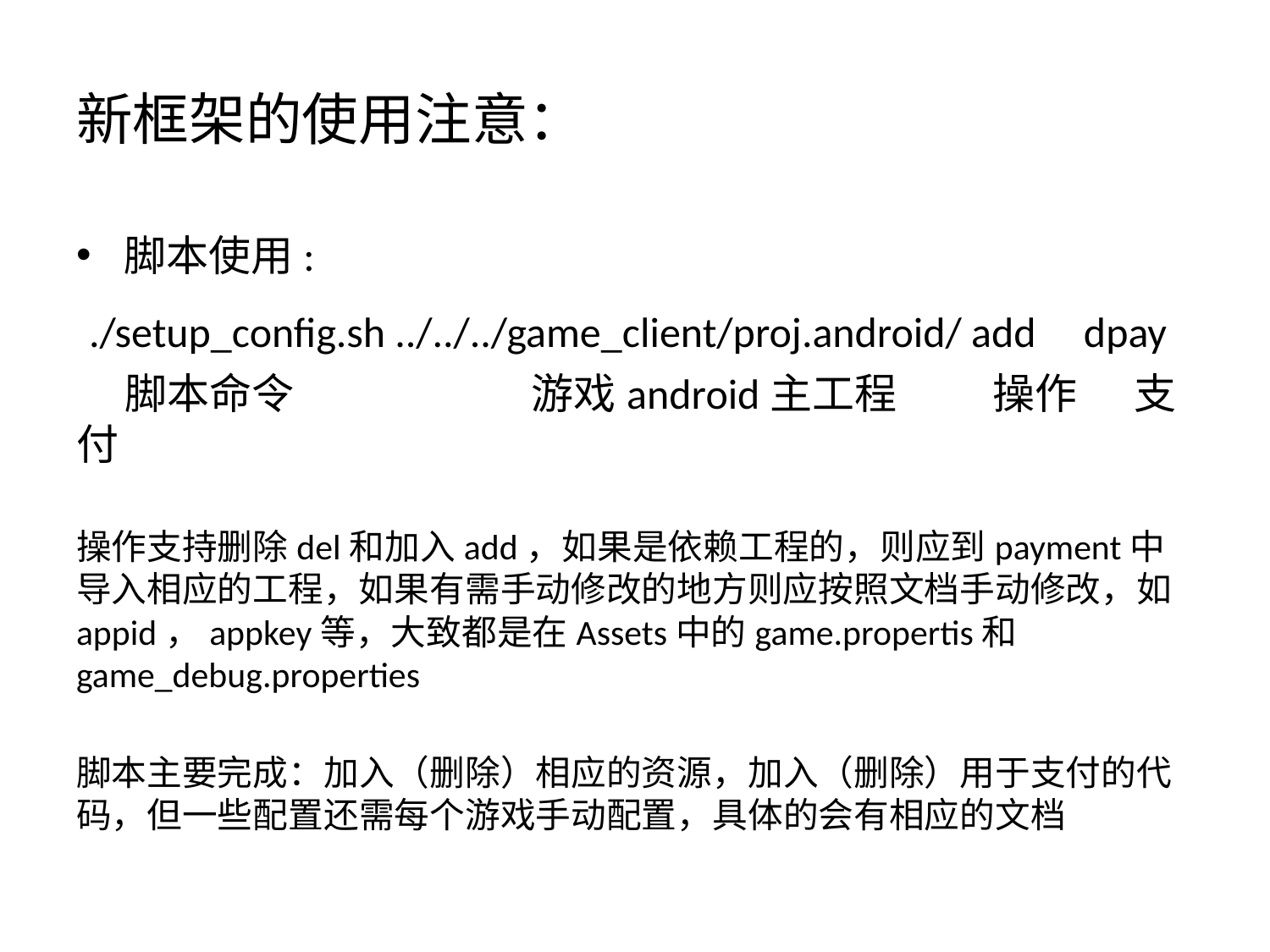

# 新框架的使用注意：
脚本使用:
 ./setup_config.sh ../../../game_client/proj.android/ add     dpay
    脚本命令                         游戏android主工程          操作      支付

操作支持删除del和加入add，如果是依赖工程的，则应到payment中导入相应的工程，如果有需手动修改的地方则应按照文档手动修改，如appid，appkey等，大致都是在Assets中的game.propertis和game_debug.properties

脚本主要完成：加入（删除）相应的资源，加入（删除）用于支付的代码，但一些配置还需每个游戏手动配置，具体的会有相应的文档